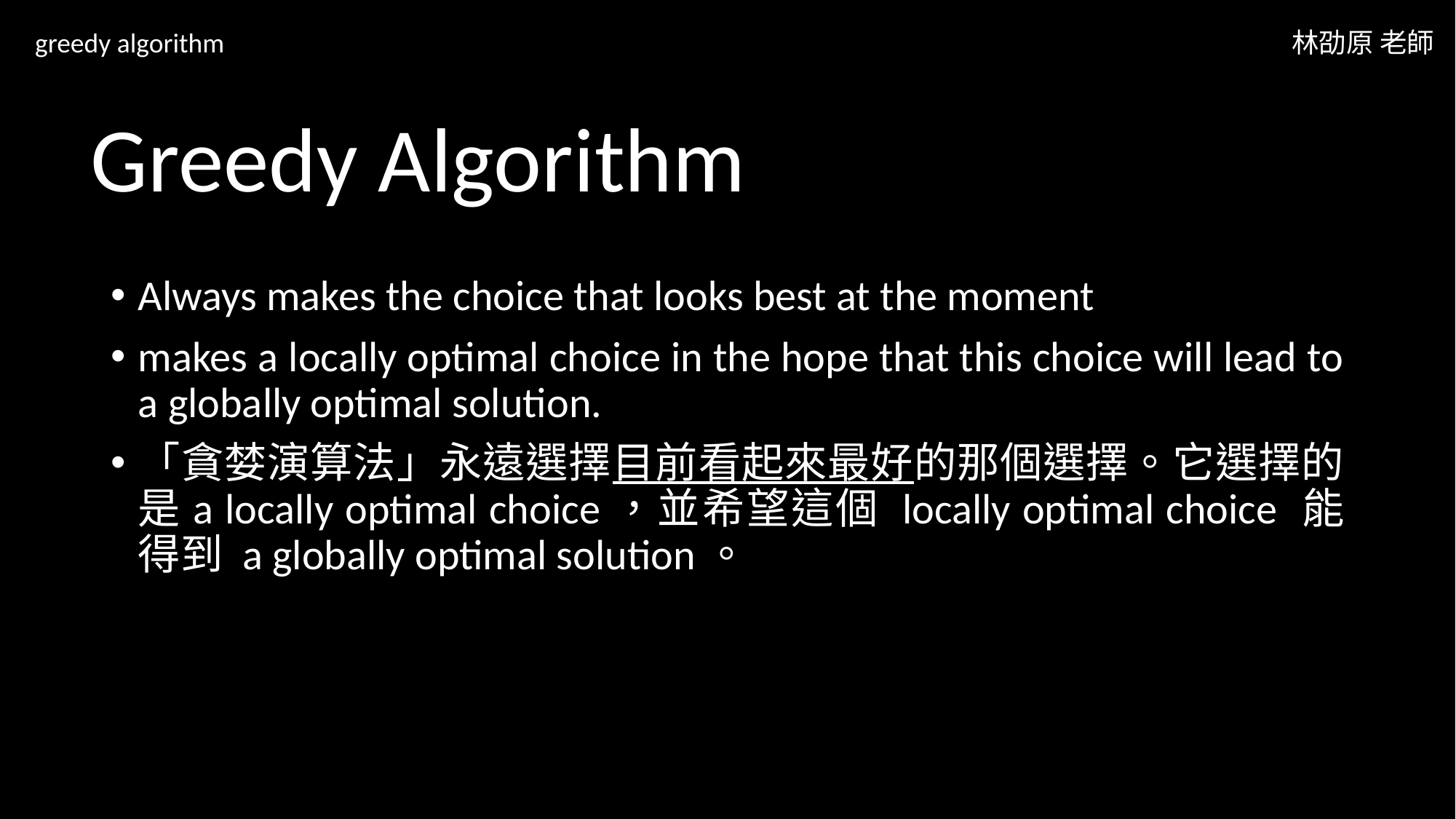

greedy algorithm
林劭原 老師
# Greedy Algorithm
Always makes the choice that looks best at the moment
makes a locally optimal choice in the hope that this choice will lead to a globally optimal solution.
「貪婪演算法」永遠選擇目前看起來最好的那個選擇。它選擇的是a locally optimal choice，並希望這個 locally optimal choice 能得到 a globally optimal solution。